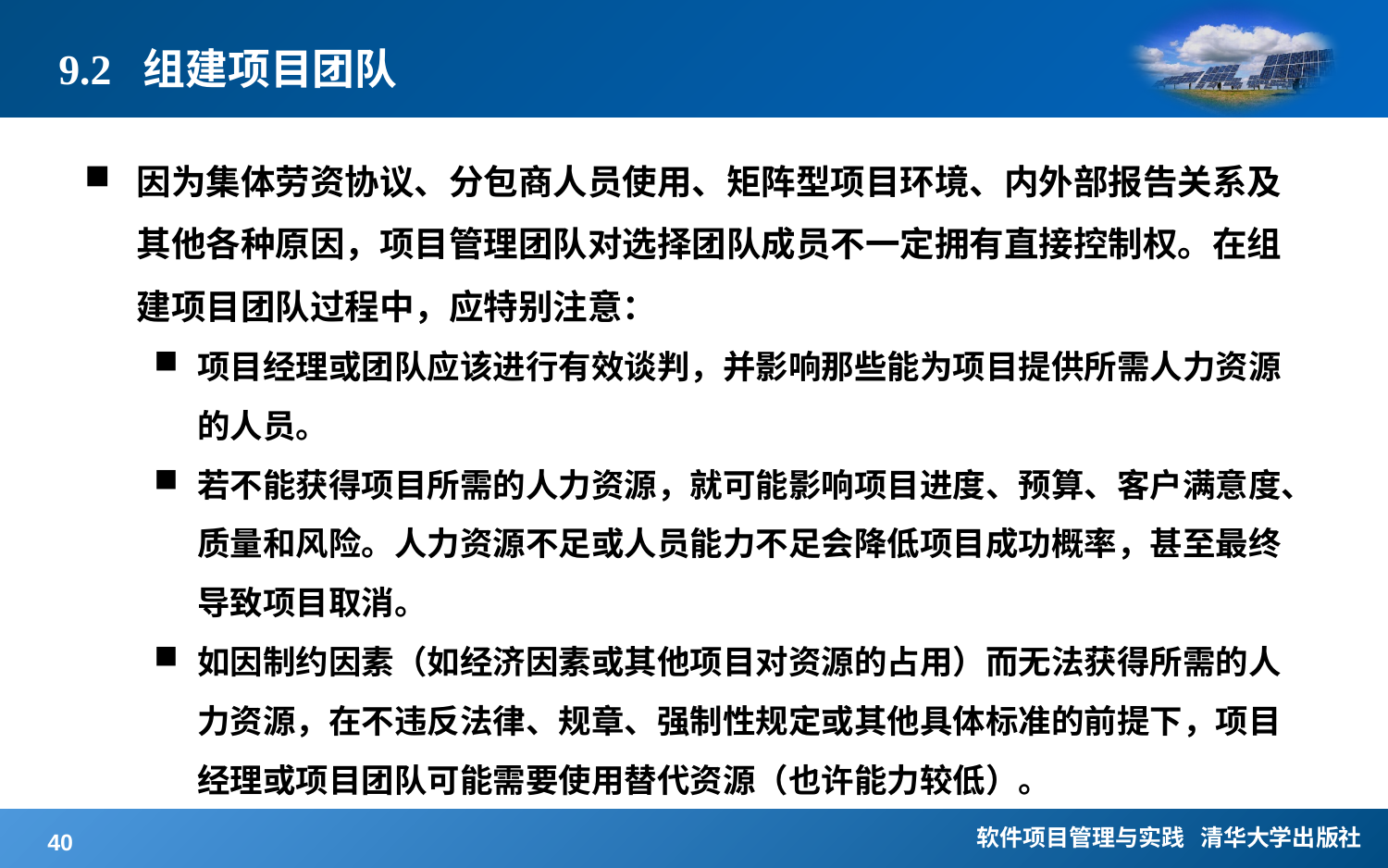

# 9.2  组建项目团队
因为集体劳资协议、分包商人员使用、矩阵型项目环境、内外部报告关系及其他各种原因，项目管理团队对选择团队成员不一定拥有直接控制权。在组建项目团队过程中，应特别注意：
项目经理或团队应该进行有效谈判，并影响那些能为项目提供所需人力资源的人员。
若不能获得项目所需的人力资源，就可能影响项目进度、预算、客户满意度、质量和风险。人力资源不足或人员能力不足会降低项目成功概率，甚至最终导致项目取消。
如因制约因素（如经济因素或其他项目对资源的占用）而无法获得所需的人力资源，在不违反法律、规章、强制性规定或其他具体标准的前提下，项目经理或项目团队可能需要使用替代资源（也许能力较低）。